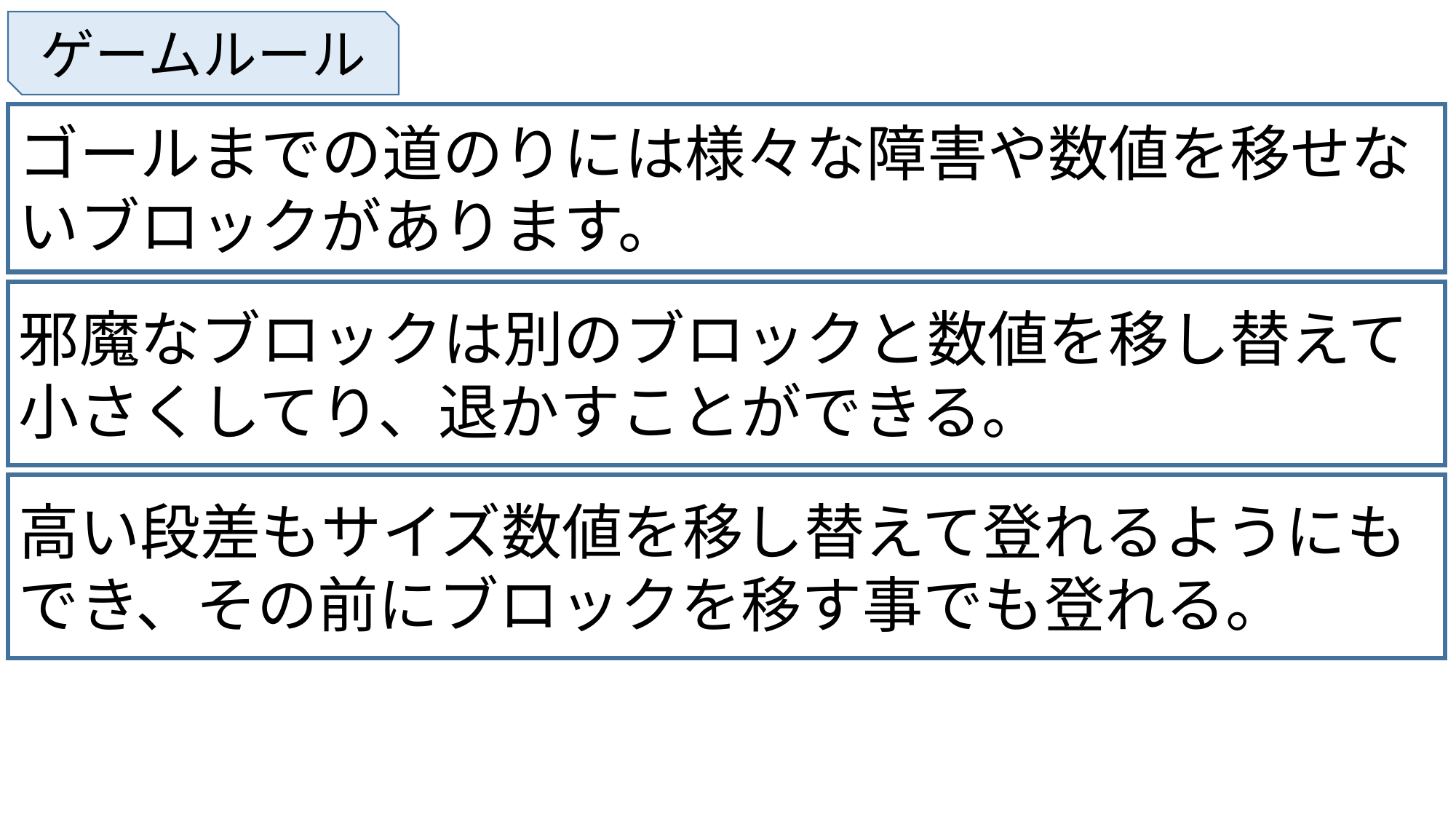

ゲームルール
ゴールまでの道のりには様々な障害や数値を移せないブロックがあります。
邪魔なブロックは別のブロックと数値を移し替えて小さくしてり、退かすことができる。
高い段差もサイズ数値を移し替えて登れるようにもでき、その前にブロックを移す事でも登れる。